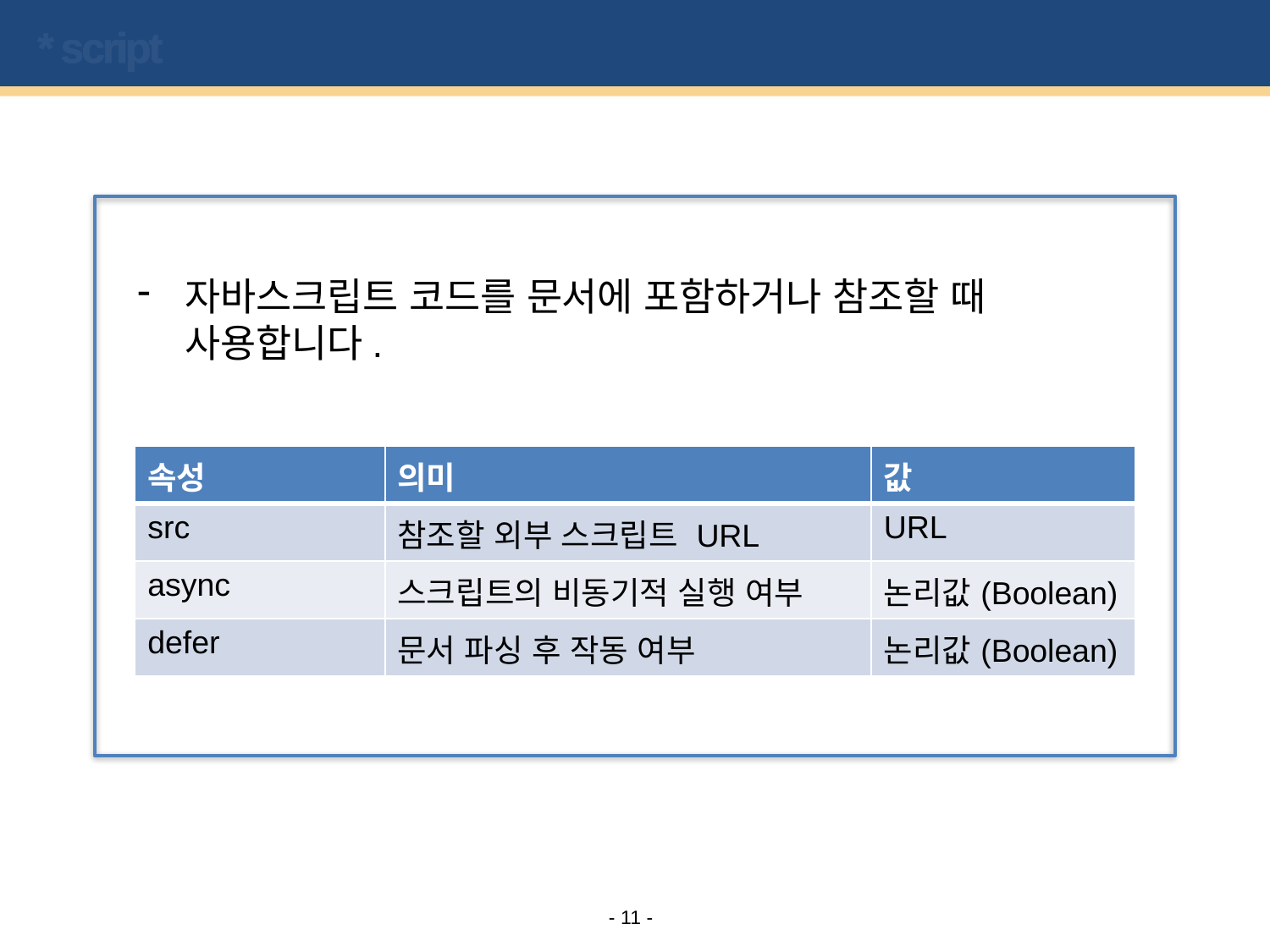

# * script

자바스크립트 코드를 문서에 포함하거나 참조할 때 사용합니다.
| 속성 | 의미 | 값 |
| --- | --- | --- |
| src | 참조할 외부 스크립트 URL | URL |
| async | 스크립트의 비동기적 실행 여부 | 논리값(Boolean) |
| defer | 문서 파싱 후 작동 여부 | 논리값(Boolean) |